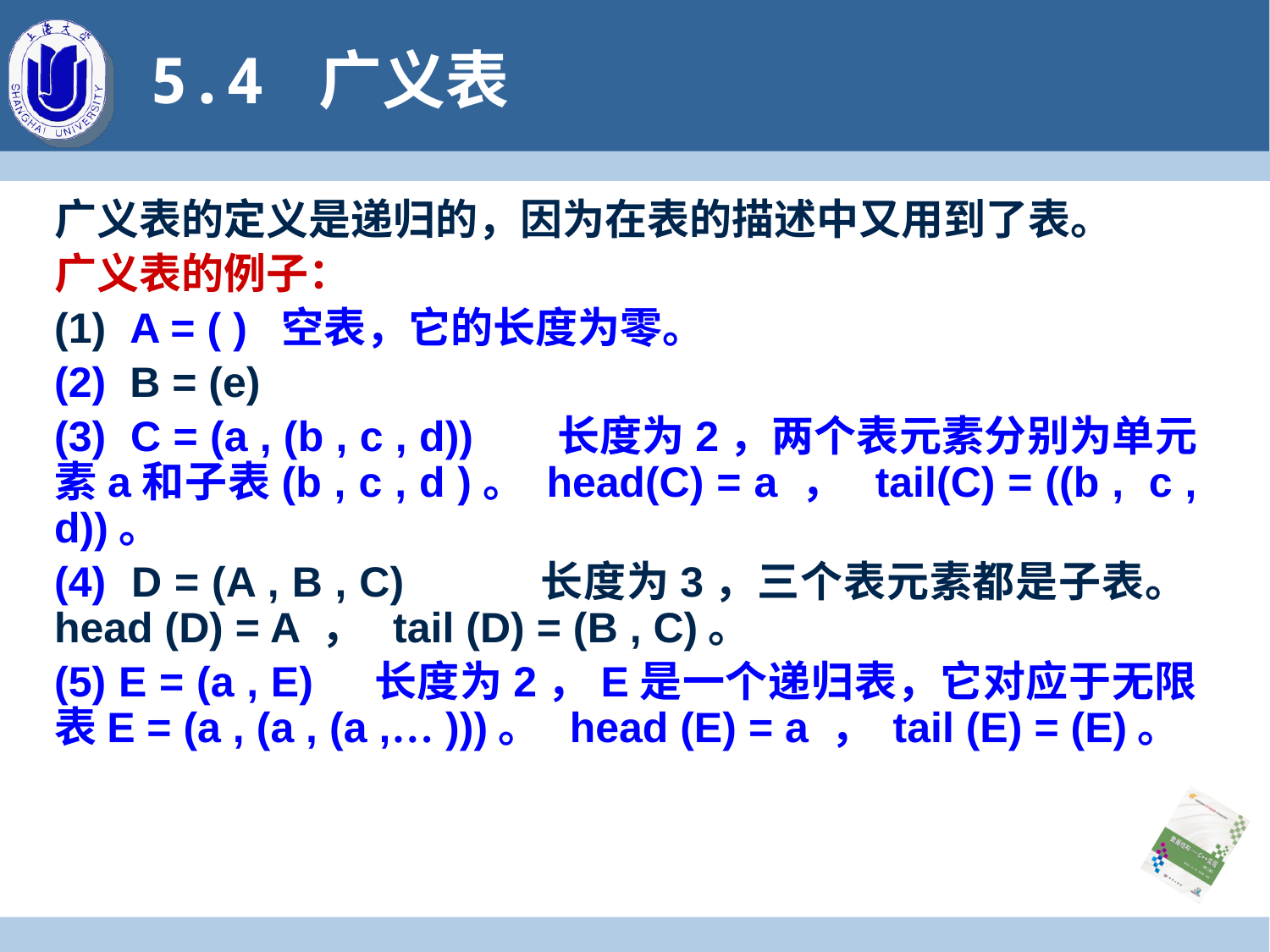

# 5.4 广义表
广义表的定义是递归的，因为在表的描述中又用到了表。
广义表的例子：
  A = ( )  空表，它的长度为零。
  B = (e)
  C = (a , (b , c , d))      长度为2，两个表元素分别为单元素a和子表(b , c , d )。 head(C) = a ，  tail(C) = ((b ,  c , d))。
  D = (A , B , C)          长度为3，三个表元素都是子表。head (D) = A ，  tail (D) = (B , C)。
 E = (a , E)    长度为2，E是一个递归表，它对应于无限表E = (a , (a , (a ,… )))。  head (E) = a ， tail (E) = (E)。